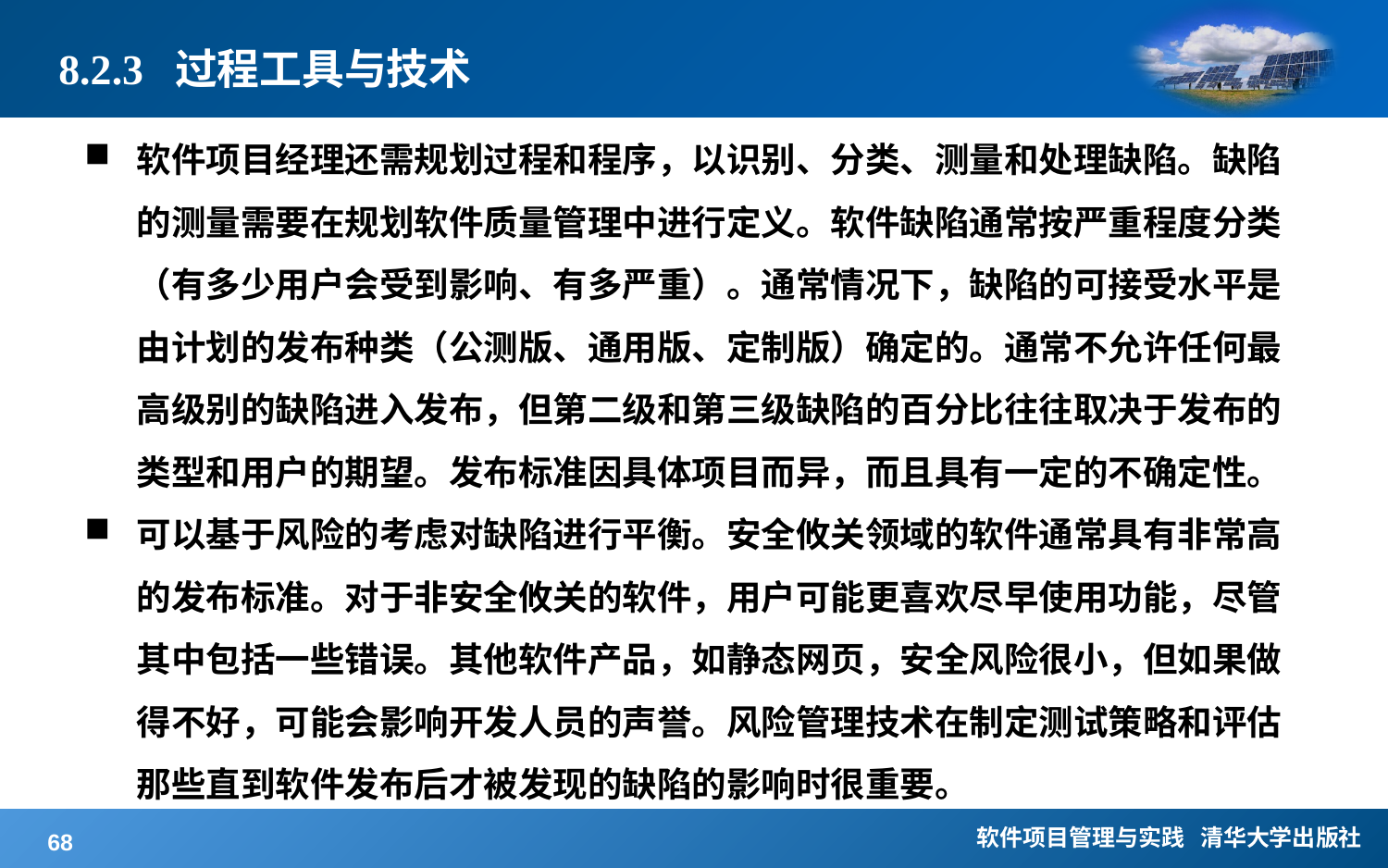

# 8.2.3  过程工具与技术
软件项目经理还需规划过程和程序，以识别、分类、测量和处理缺陷。缺陷的测量需要在规划软件质量管理中进行定义。软件缺陷通常按严重程度分类（有多少用户会受到影响、有多严重）。通常情况下，缺陷的可接受水平是由计划的发布种类（公测版、通用版、定制版）确定的。通常不允许任何最高级别的缺陷进入发布，但第二级和第三级缺陷的百分比往往取决于发布的类型和用户的期望。发布标准因具体项目而异，而且具有一定的不确定性。
可以基于风险的考虑对缺陷进行平衡。安全攸关领域的软件通常具有非常高的发布标准。对于非安全攸关的软件，用户可能更喜欢尽早使用功能，尽管其中包括一些错误。其他软件产品，如静态网页，安全风险很小，但如果做得不好，可能会影响开发人员的声誉。风险管理技术在制定测试策略和评估那些直到软件发布后才被发现的缺陷的影响时很重要。